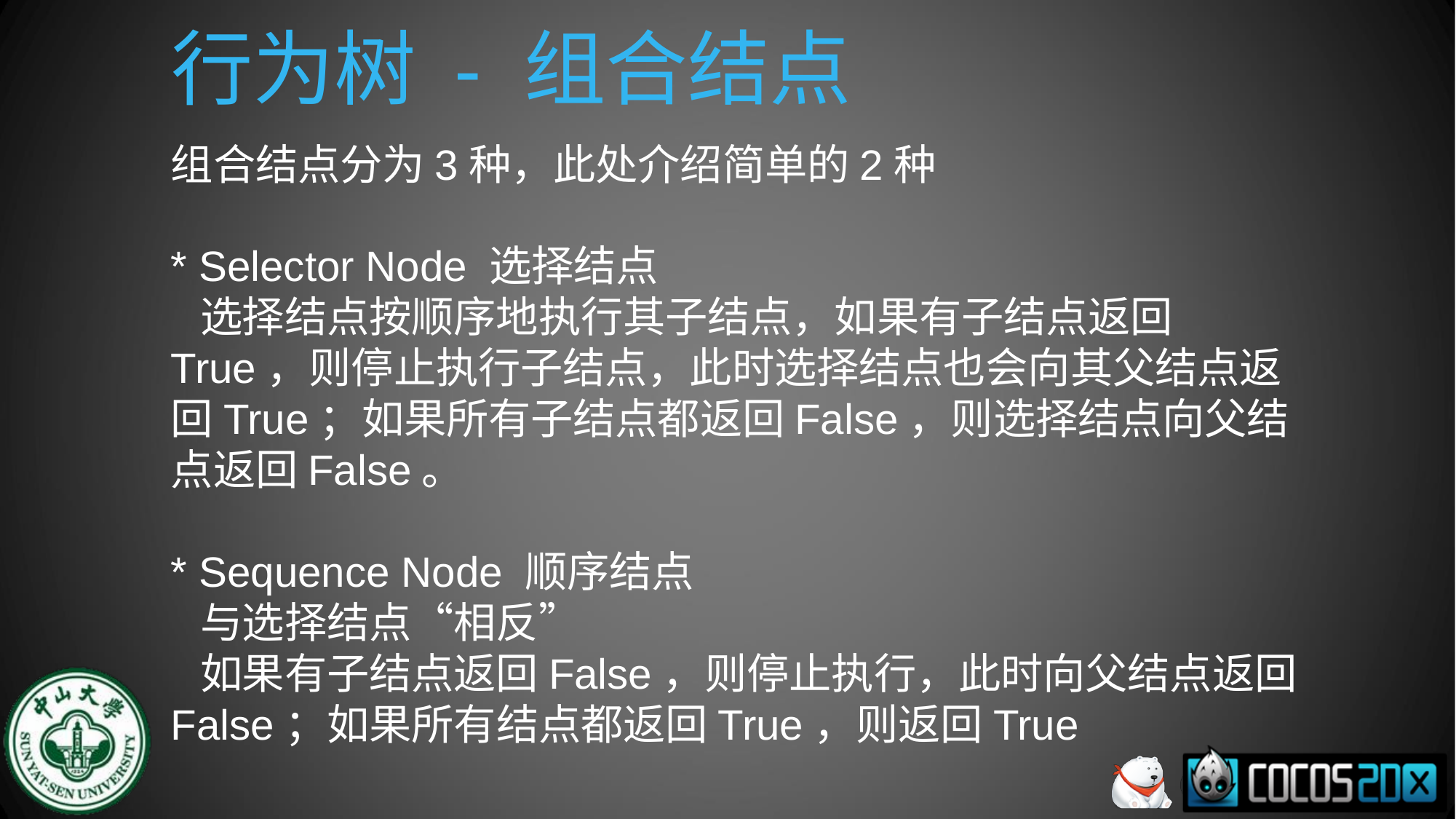

# 行为树 - 组合结点
组合结点分为3种，此处介绍简单的2种

* Selector Node 选择结点
  选择结点按顺序地执行其子结点，如果有子结点返回True，则停止执行子结点，此时选择结点也会向其父结点返回True；如果所有子结点都返回False，则选择结点向父结点返回False。

* Sequence Node 顺序结点
  与选择结点“相反”
  如果有子结点返回False，则停止执行，此时向父结点返回False；如果所有结点都返回True，则返回True